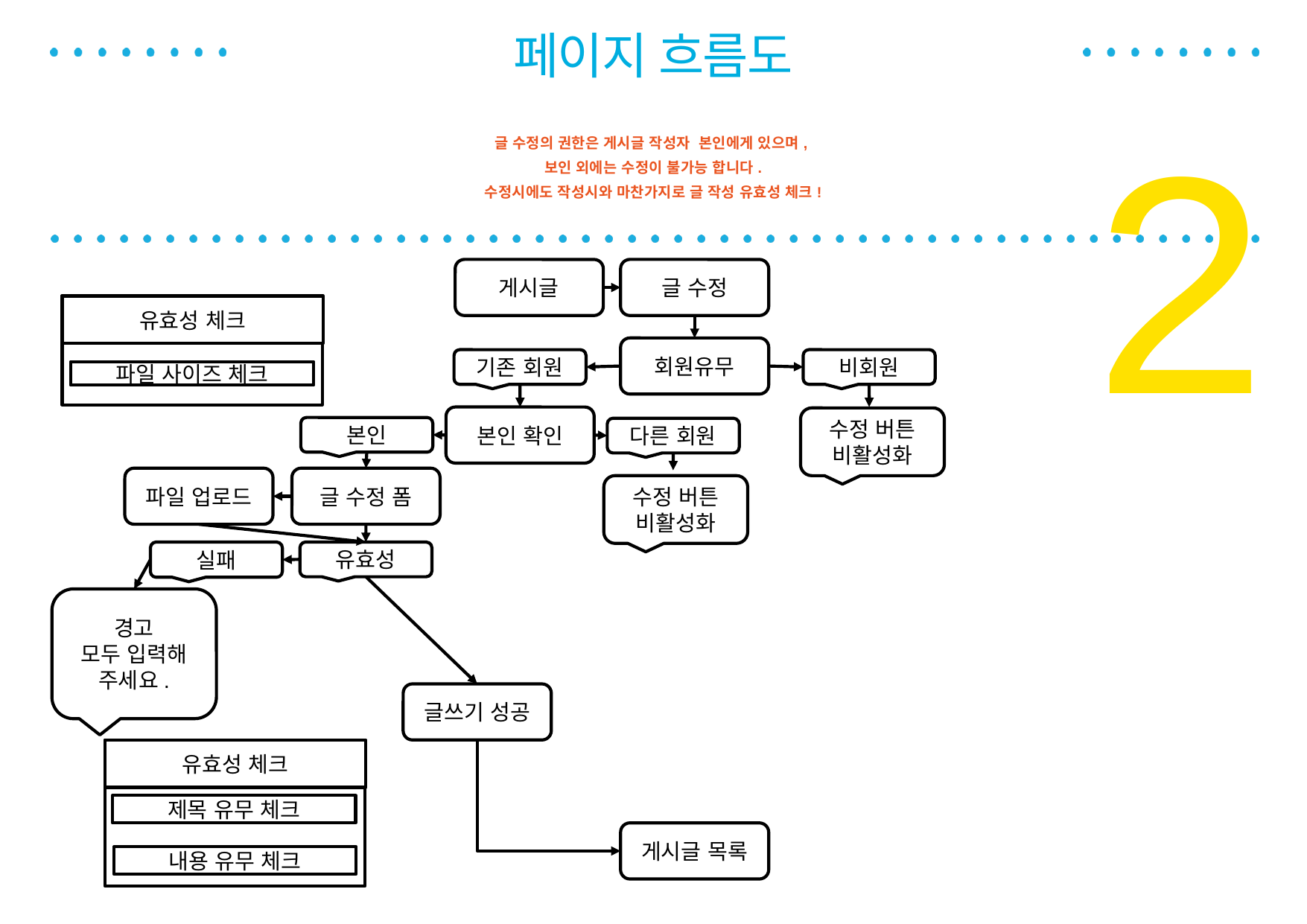

페이지 흐름도
글 수정의 권한은 게시글 작성자  본인에게 있으며,
보인 외에는 수정이 불가능 합니다.
수정시에도 작성시와 마찬가지로 글 작성 유효성 체크!
2
게시글
글 수정

유효성 체크
파일 사이즈 체크
회원유무
기존 회원
비회원
본인 확인
수정 버튼 비활성화
본인
다른 회원
파일 업로드
글 수정 폼
수정 버튼 비활성화
실패
유효성
경고
모두 입력해 주세요.
글쓰기 성공

유효성 체크
제목 유무 체크
내용 유무 체크
게시글 목록